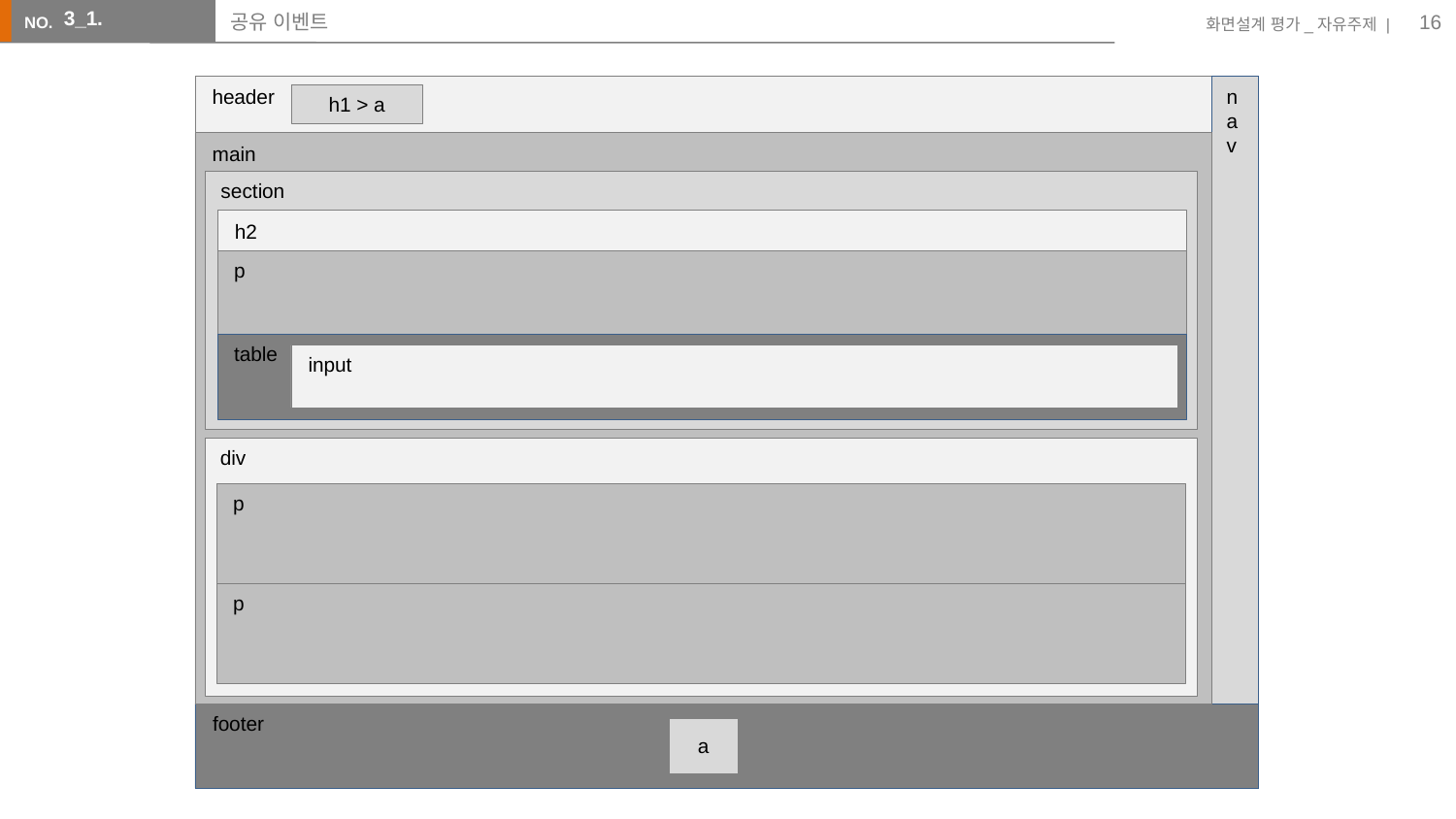

16
3_1.
# 공유 이벤트

header
nav

h1 > a

main

section

h2

p
table

input

div

p

p
footer

a